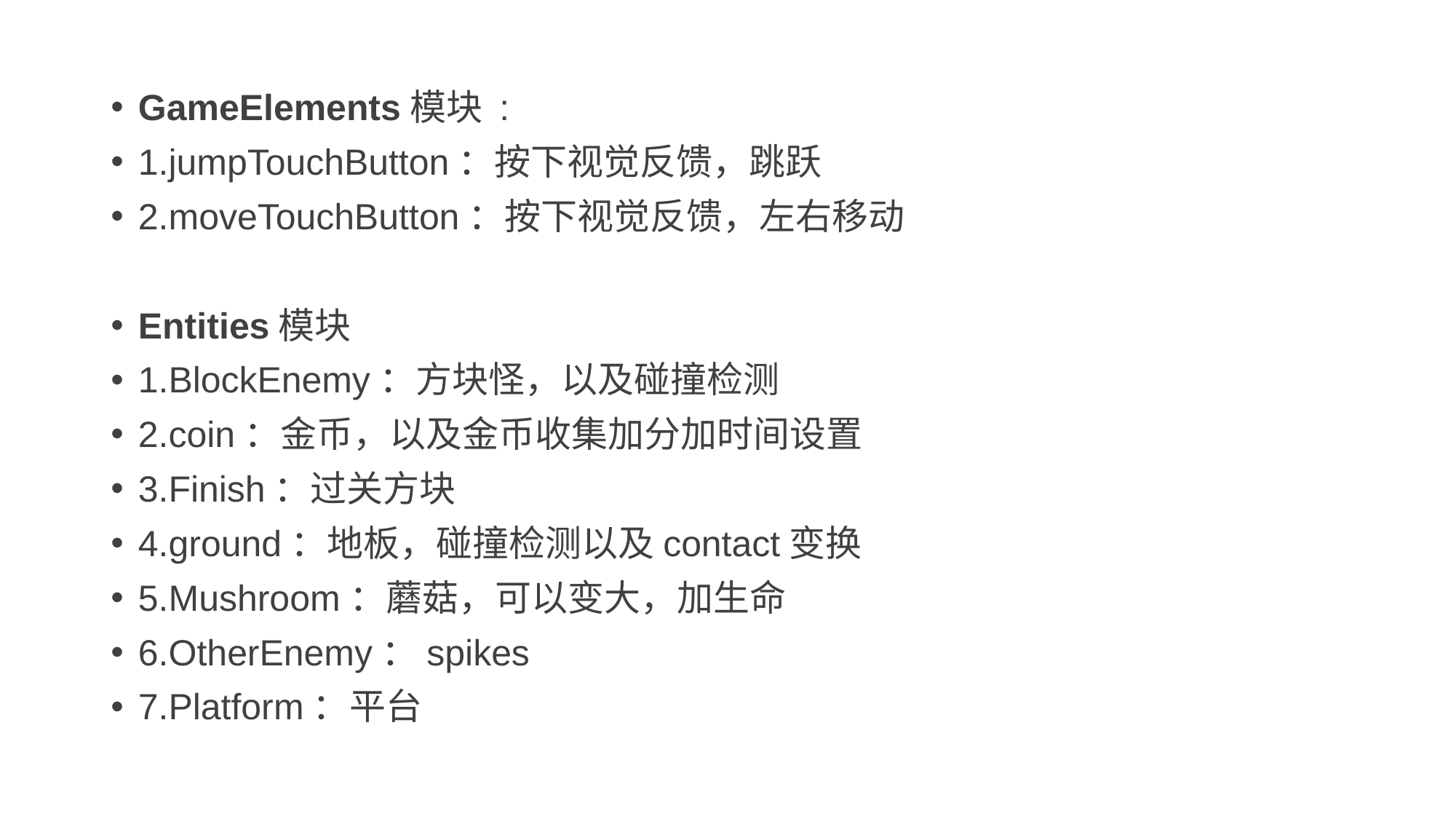

GameElements模块 :
1.jumpTouchButton：按下视觉反馈，跳跃
2.moveTouchButton：按下视觉反馈，左右移动

Entities模块
1.BlockEnemy：方块怪，以及碰撞检测
2.coin：金币，以及金币收集加分加时间设置
3.Finish：过关方块
4.ground：地板，碰撞检测以及contact变换
5.Mushroom：蘑菇，可以变大，加生命
6.OtherEnemy：spikes
7.Platform：平台